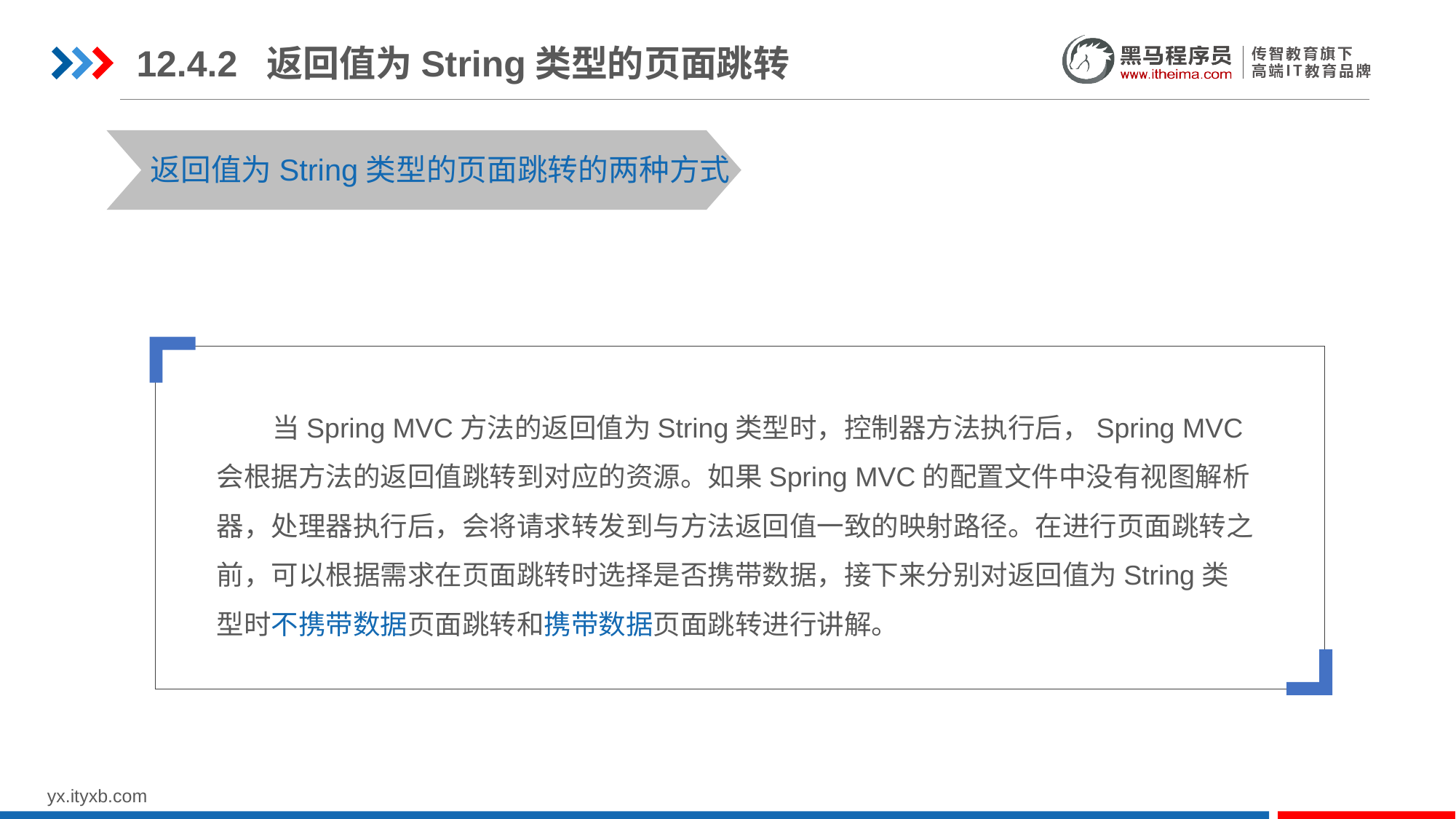

12.4.2  返回值为String类型的页面跳转

返回值为String类型的页面跳转的两种方式

        当Spring MVC方法的返回值为String类型时，控制器方法执行后，Spring MVC会根据方法的返回值跳转到对应的资源。如果Spring MVC的配置文件中没有视图解析器，处理器执行后，会将请求转发到与方法返回值一致的映射路径。在进行页面跳转之前，可以根据需求在页面跳转时选择是否携带数据，接下来分别对返回值为String类型时不携带数据页面跳转和携带数据页面跳转进行讲解。